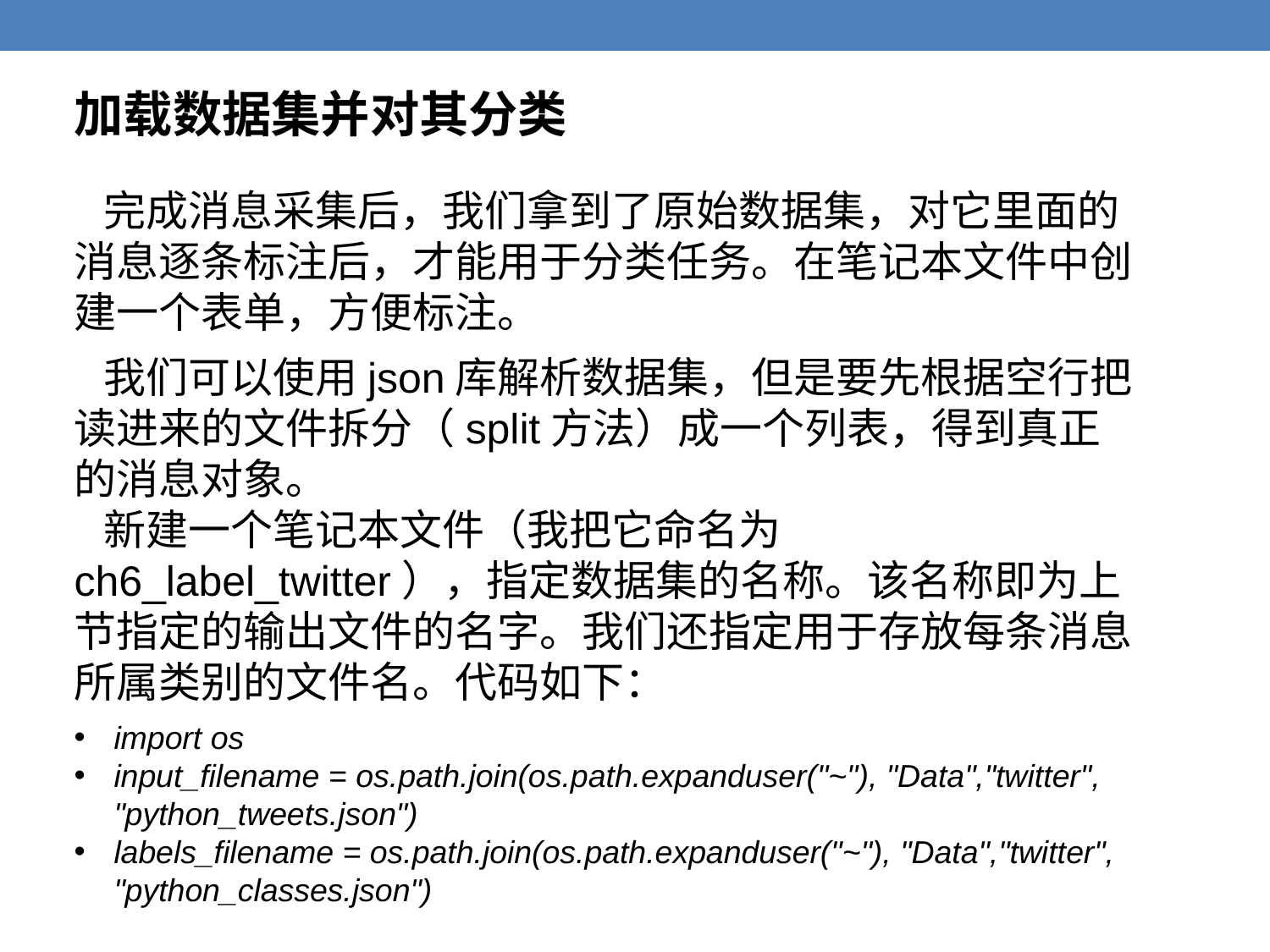

加载数据集并对其分类
  完成消息采集后，我们拿到了原始数据集，对它里面的消息逐条标注后，才能用于分类任务。在笔记本文件中创建一个表单，方便标注。
  我们可以使用json库解析数据集，但是要先根据空行把读进来的文件拆分（split方法）成一个列表，得到真正的消息对象。
  新建一个笔记本文件（我把它命名为ch6_label_twitter），指定数据集的名称。该名称即为上节指定的输出文件的名字。我们还指定用于存放每条消息所属类别的文件名。代码如下：
import os
input_filename = os.path.join(os.path.expanduser("~"), "Data","twitter", "python_tweets.json")
labels_filename = os.path.join(os.path.expanduser("~"), "Data","twitter", "python_classes.json")